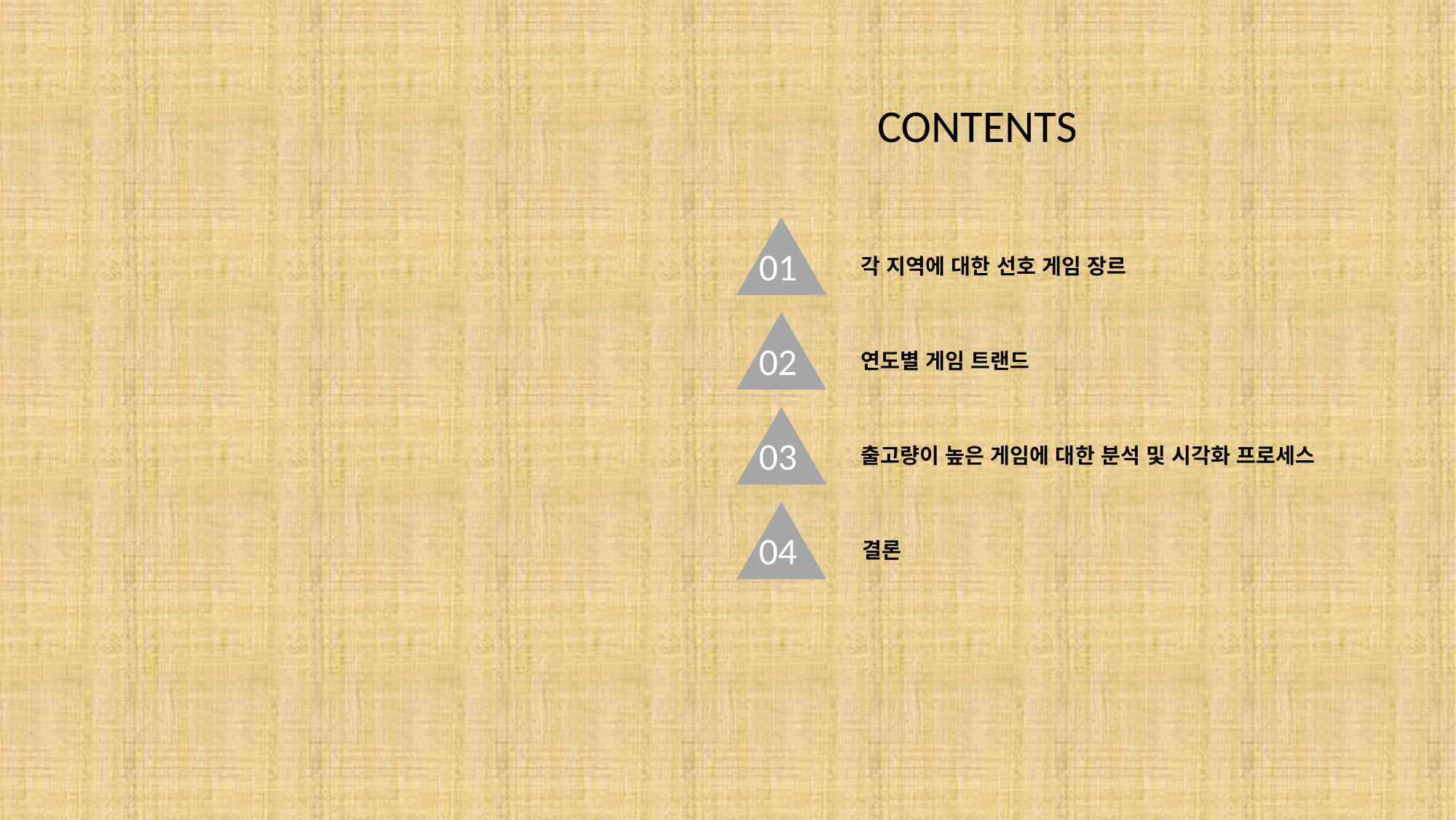

CONTENTS

01
각 지역에 대한 선호 게임 장르

02
연도별 게임 트랜드

03
출고량이 높은 게임에 대한 분석 및 시각화 프로세스

04
결론